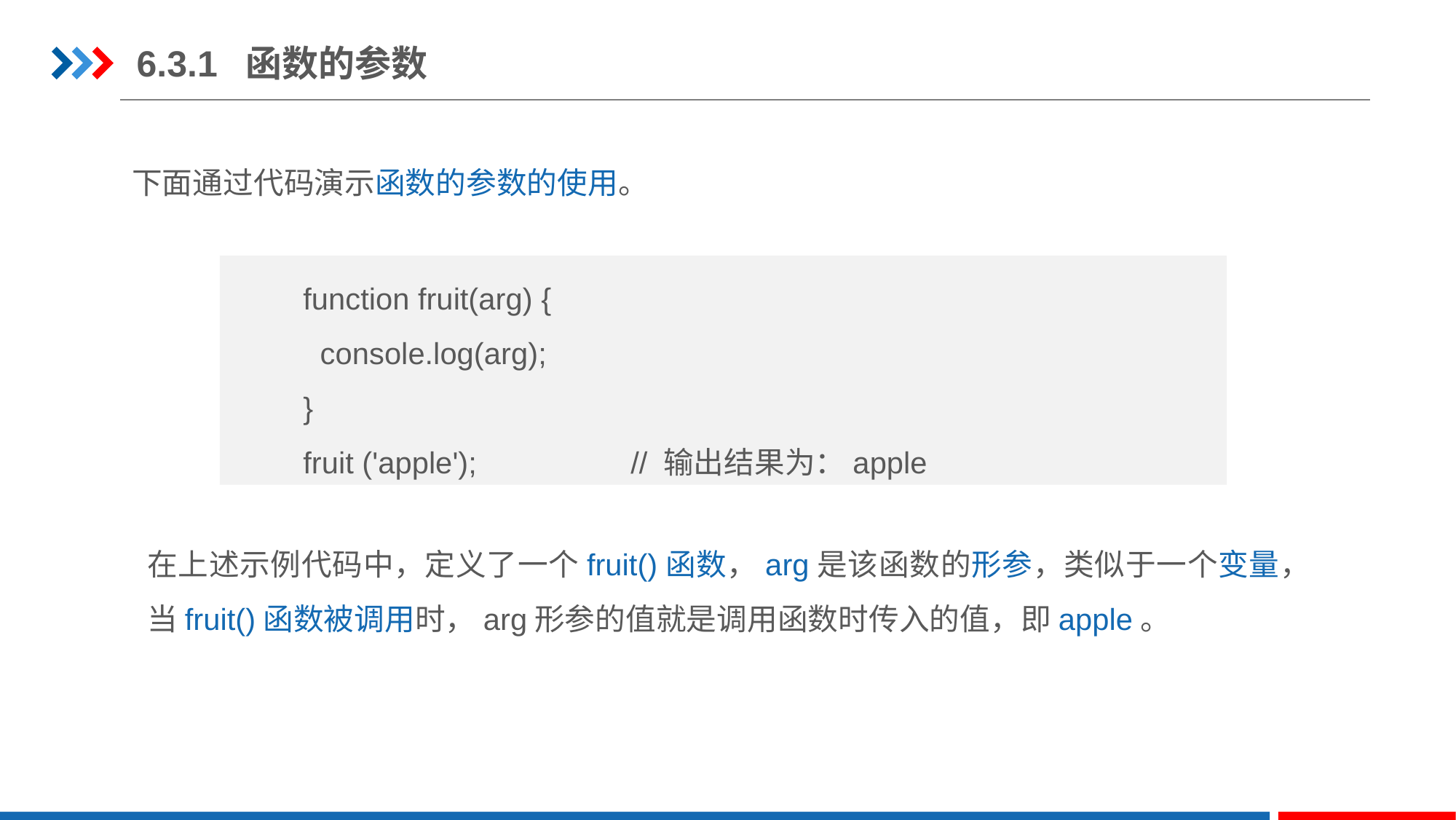

6.3.1	函数的参数
下面通过代码演示函数的参数的使用。
function fruit(arg) {
  console.log(arg);
}
fruit ('apple'); 		// 输出结果为：apple
在上述示例代码中，定义了一个fruit()函数，arg是该函数的形参，类似于一个变量，当fruit()函数被调用时，arg形参的值就是调用函数时传入的值，即apple。